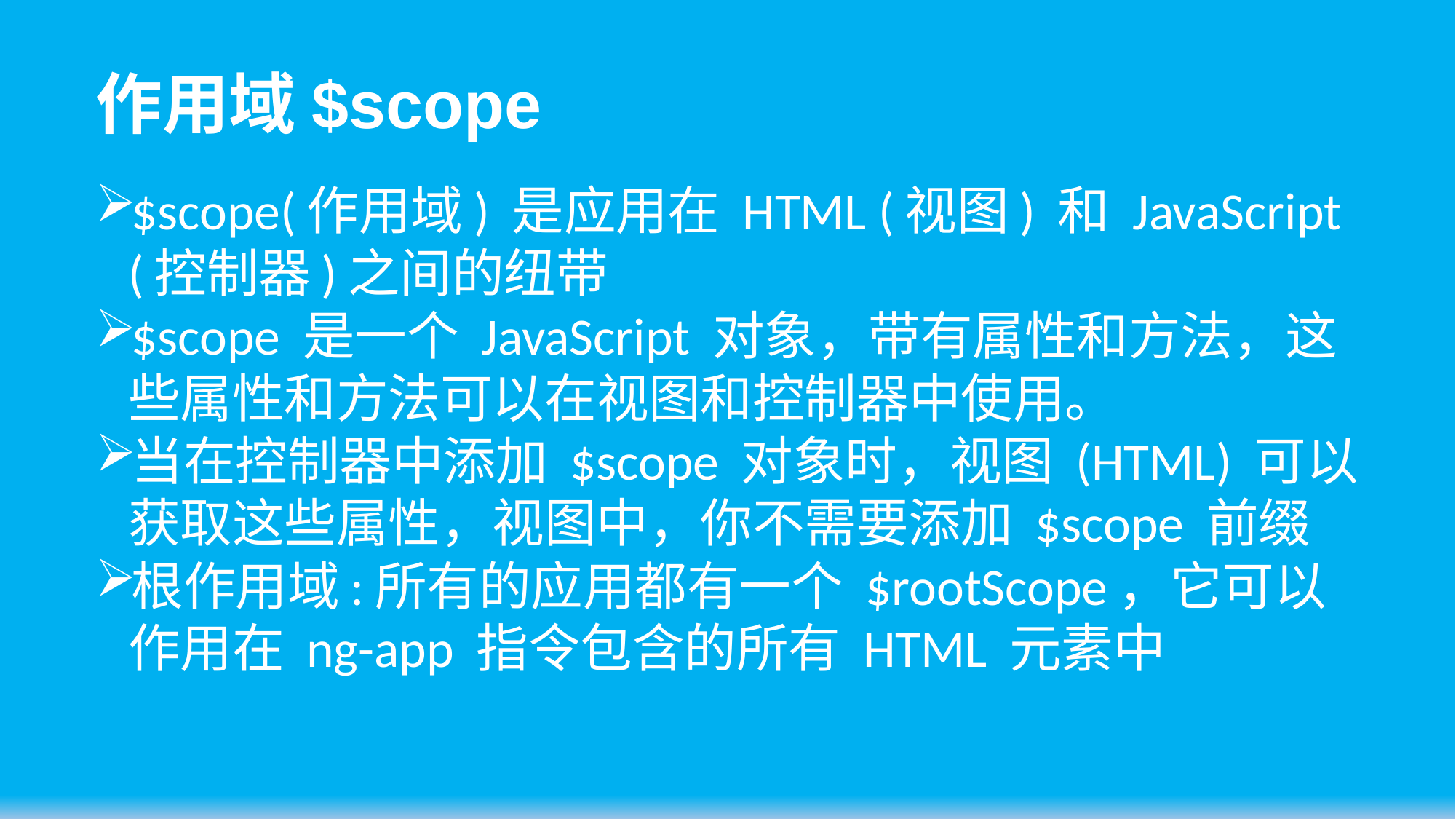

# 作用域$scope
$scope(作用域) 是应用在 HTML (视图) 和 JavaScript (控制器)之间的纽带
$scope 是一个 JavaScript 对象，带有属性和方法，这些属性和方法可以在视图和控制器中使用。
当在控制器中添加 $scope 对象时，视图 (HTML) 可以获取这些属性，视图中，你不需要添加 $scope 前缀
根作用域:所有的应用都有一个 $rootScope，它可以作用在 ng-app 指令包含的所有 HTML 元素中